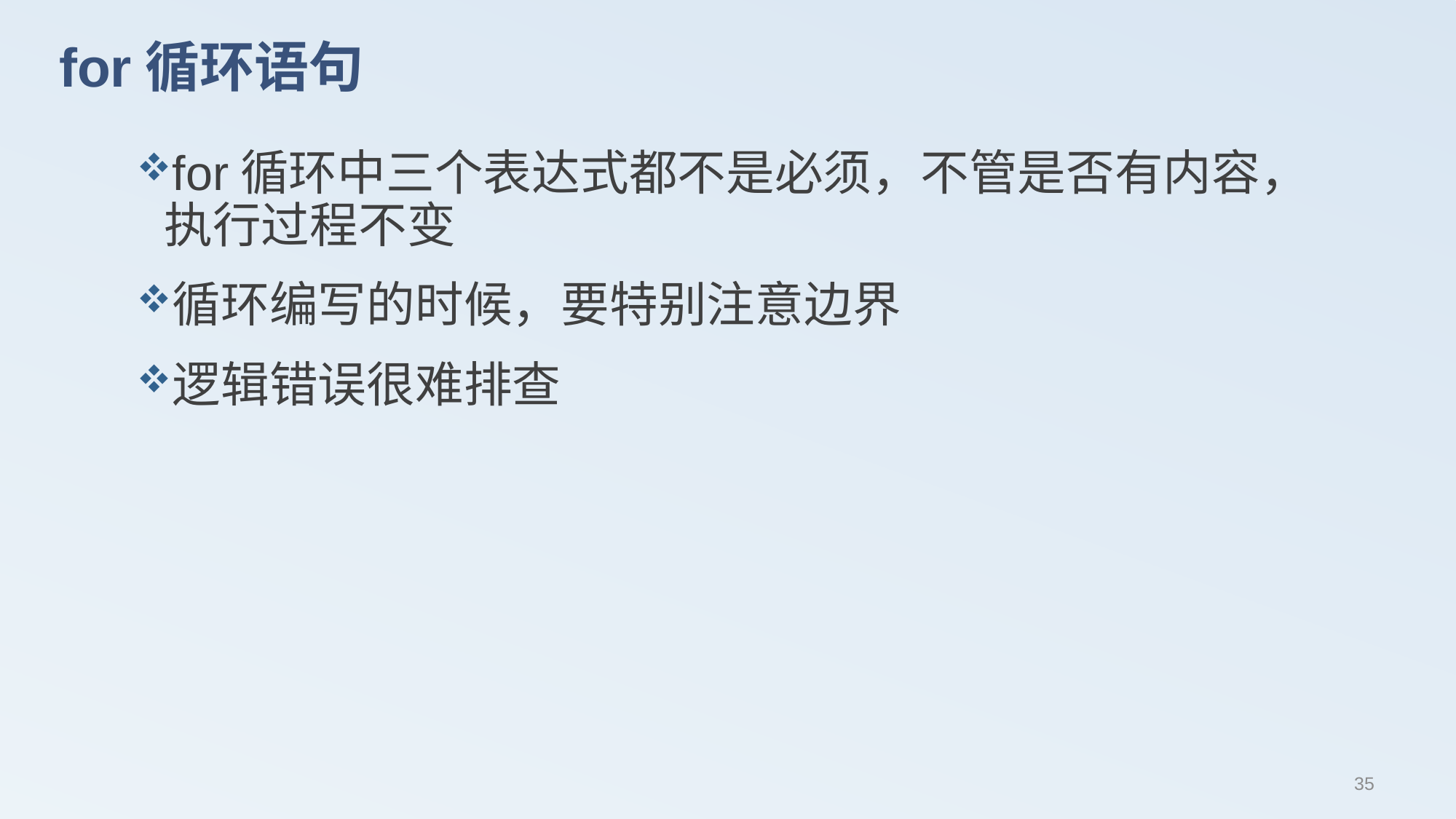

# for循环语句
for循环中三个表达式都不是必须，不管是否有内容，执行过程不变
循环编写的时候，要特别注意边界
逻辑错误很难排查